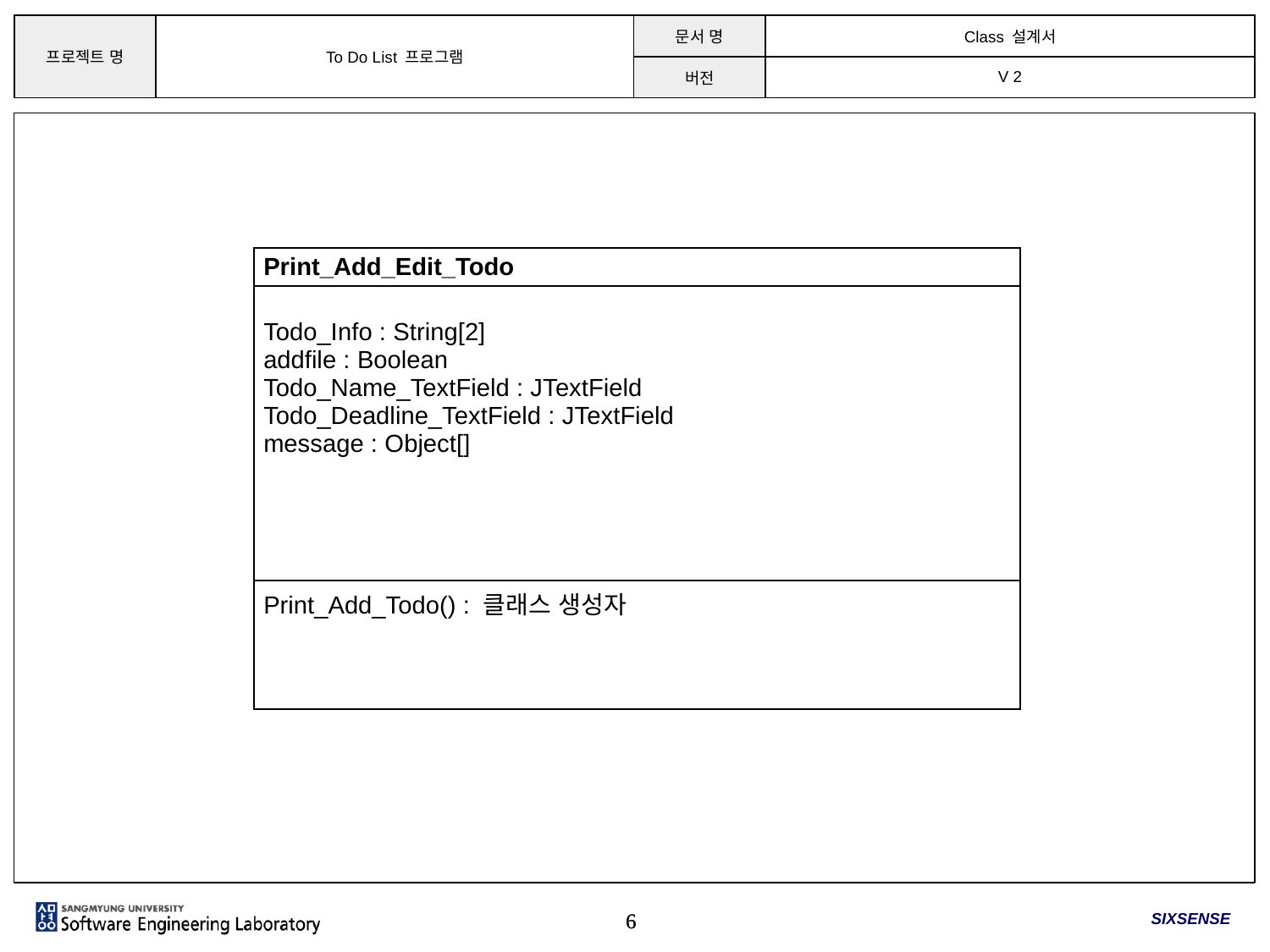

| Print\_Add\_Edit\_Todo |
| --- |
| Todo\_Info : String[2] addfile : Boolean Todo\_Name\_TextField : JTextField Todo\_Deadline\_TextField : JTextField message : Object[] |
| Print\_Add\_Todo() : 클래스 생성자 |
SIXSENSE